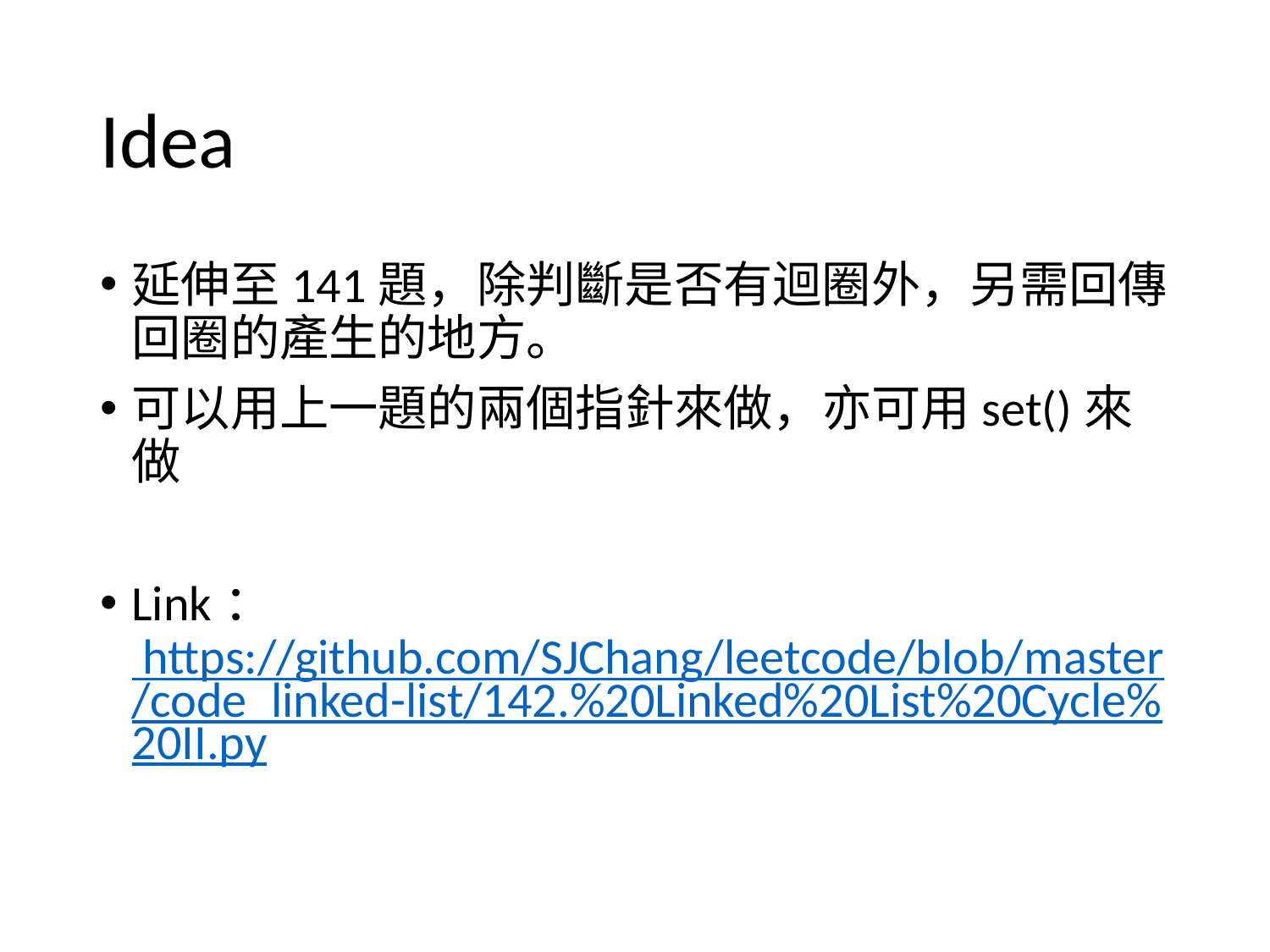

# Idea
延伸至141題，除判斷是否有迴圈外，另需回傳回圈的產生的地方。
可以用上一題的兩個指針來做，亦可用set()來做

Link： https://github.com/SJChang/leetcode/blob/master/code_linked-list/142.%20Linked%20List%20Cycle%20II.py